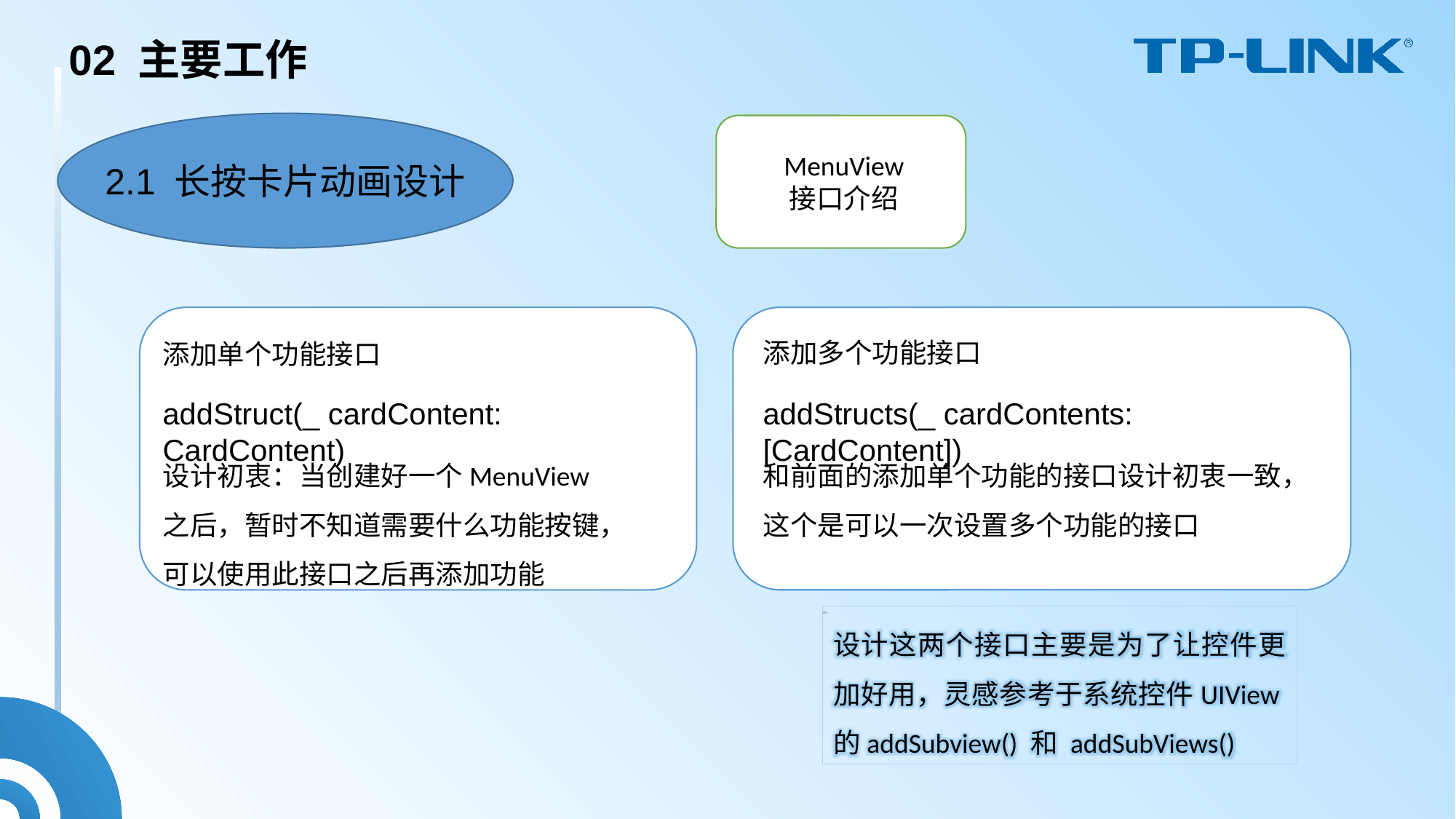

02 主要工作

MenuView
接口介绍
2.1 长按卡片动画设计

添加多个功能接口
添加单个功能接口
addStruct(_ cardContent: CardContent)
addStructs(_ cardContents: [CardContent])
设计初衷：当创建好一个MenuView之后，暂时不知道需要什么功能按键，可以使用此接口之后再添加功能
和前面的添加单个功能的接口设计初衷一致，这个是可以一次设置多个功能的接口
设计这两个接口主要是为了让控件更加好用，灵感参考于系统控件UIView的addSubview() 和 addSubViews()